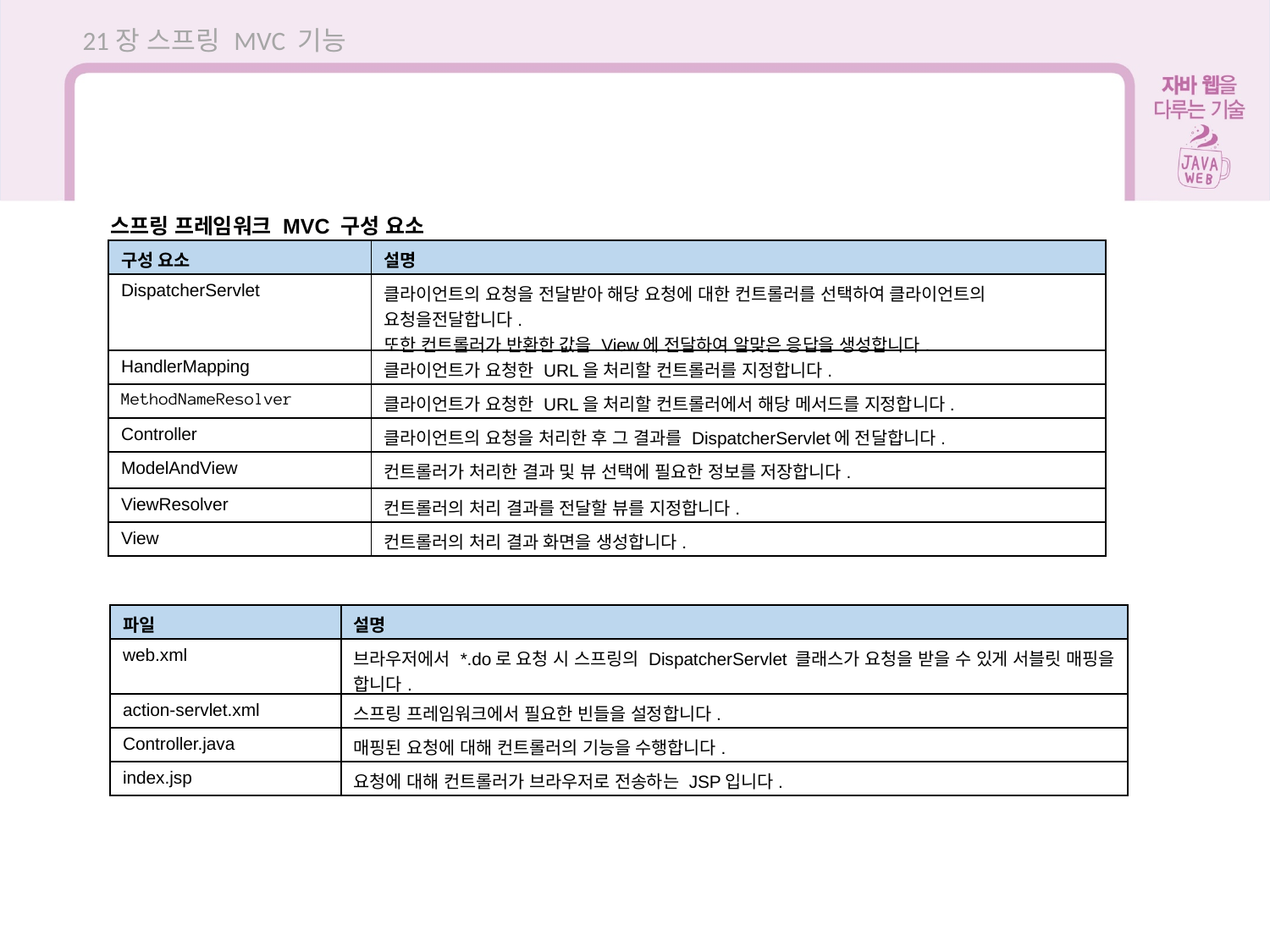

21장 스프링 MVC 기능
스프링 프레임워크 MVC 구성 요소
| 구성 요소 | 설명 |
| --- | --- |
| DispatcherServlet | 클라이언트의 요청을 전달받아 해당 요청에 대한 컨트롤러를 선택하여 클라이언트의 요청을전달합니다. 또한 컨트롤러가 반환한 값을 View에 전달하여 알맞은 응답을 생성합니다. |
| HandlerMapping | 클라이언트가 요청한 URL을 처리할 컨트롤러를 지정합니다. |
| MethodNameResolver | 클라이언트가 요청한 URL을 처리할 컨트롤러에서 해당 메서드를 지정합니다. |
| Controller | 클라이언트의 요청을 처리한 후 그 결과를 DispatcherServlet에 전달합니다. |
| ModelAndView | 컨트롤러가 처리한 결과 및 뷰 선택에 필요한 정보를 저장합니다. |
| ViewResolver | 컨트롤러의 처리 결과를 전달할 뷰를 지정합니다. |
| View | 컨트롤러의 처리 결과 화면을 생성합니다. |
| 파일 | 설명 |
| --- | --- |
| web.xml | 브라우저에서 \*.do로 요청 시 스프링의 DispatcherServlet 클래스가 요청을 받을 수 있게 서블릿 매핑을 합니다. |
| action-servlet.xml | 스프링 프레임워크에서 필요한 빈들을 설정합니다. |
| Controller.java | 매핑된 요청에 대해 컨트롤러의 기능을 수행합니다. |
| index.jsp | 요청에 대해 컨트롤러가 브라우저로 전송하는 JSP입니다. |